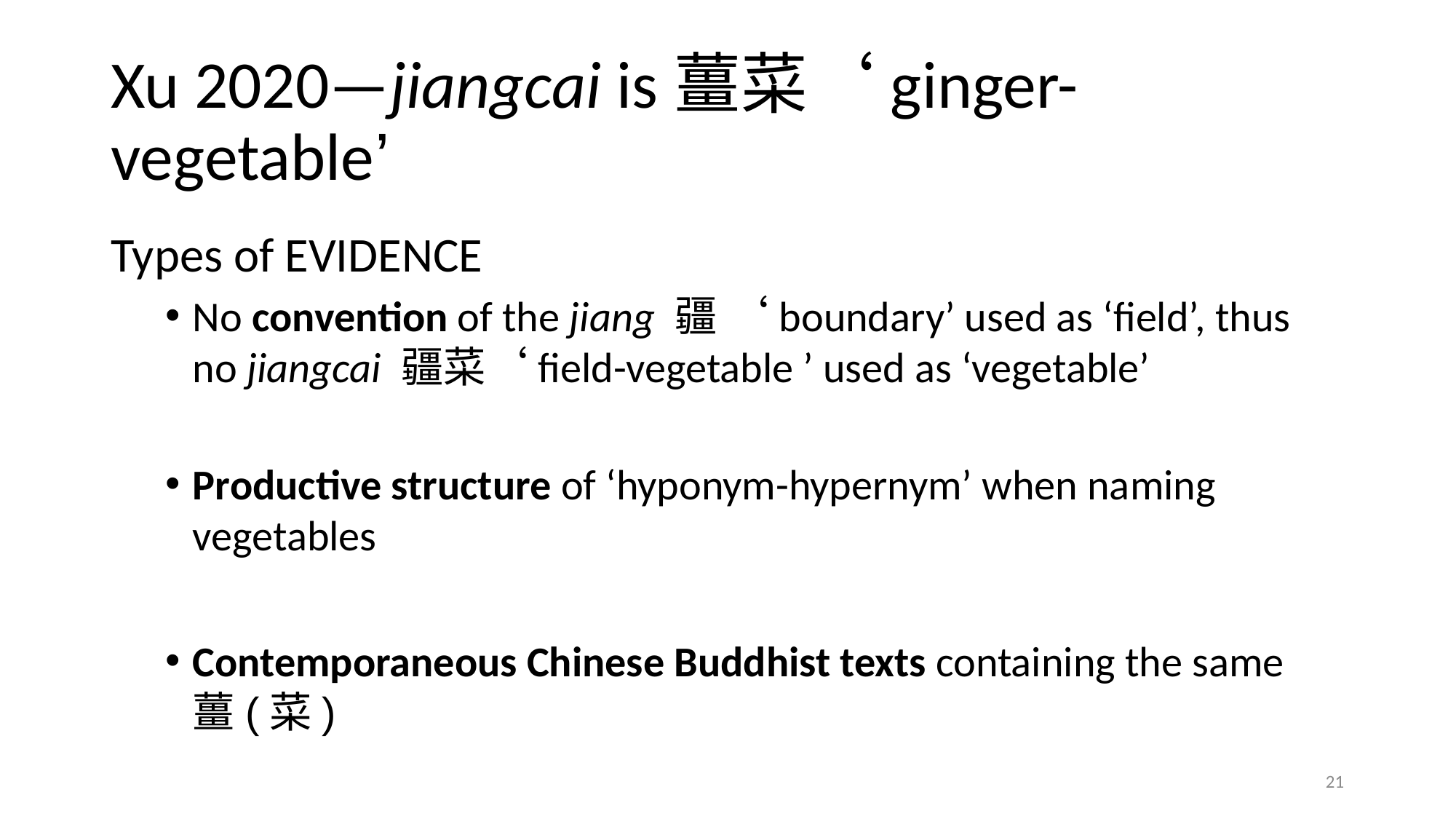

# Xu 2020—jiangcai is薑菜‘ginger-vegetable’
Types of EVIDENCE
No convention of the jiang 疆 ‘boundary’ used as ‘field’, thus no jiangcai 疆菜‘field-vegetable ’ used as ‘vegetable’

Productive structure of ‘hyponym-hypernym’ when naming vegetables

Contemporaneous Chinese Buddhist texts containing the same 薑(菜)
21